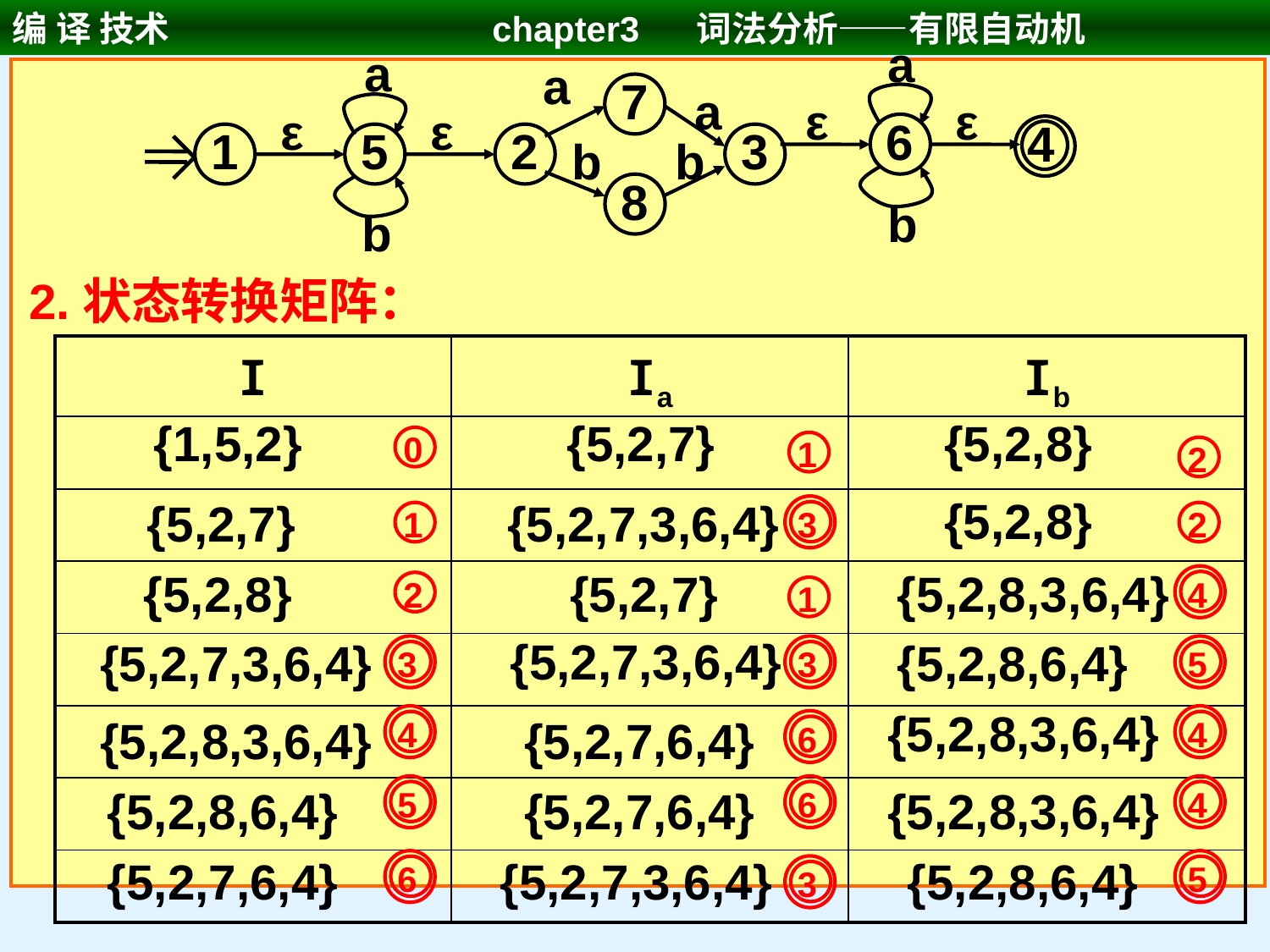

a
a
a
7

a

ε
ε

ε
ε
6

4

1

5

2

3

b
b

8

b
b

2.状态转换矩阵：
| I | Ia | Ib |
| --- | --- | --- |
|  |  |  |
|  |  |  |
|  |  |  |
|  |  |  |
|  |  |  |
|  |  |  |
|  |  |  |
{1,5,2}
{5,2,7}
{5,2,8}
0

1

2

{5,2,8}
{5,2,7}
{5,2,7,3,6,4}
1

3

2

{5,2,8}
{5,2,7}
{5,2,8,3,6,4}
2

4

1

{5,2,7,3,6,4}
{5,2,7,3,6,4}
{5,2,8,6,4}
3

3

5

{5,2,8,3,6,4}
{5,2,8,3,6,4}
{5,2,7,6,4}
4

4

6

{5,2,8,6,4}
{5,2,7,6,4}
{5,2,8,3,6,4}
5

6

4

{5,2,7,6,4}
{5,2,7,3,6,4}
{5,2,8,6,4}
6

5

3